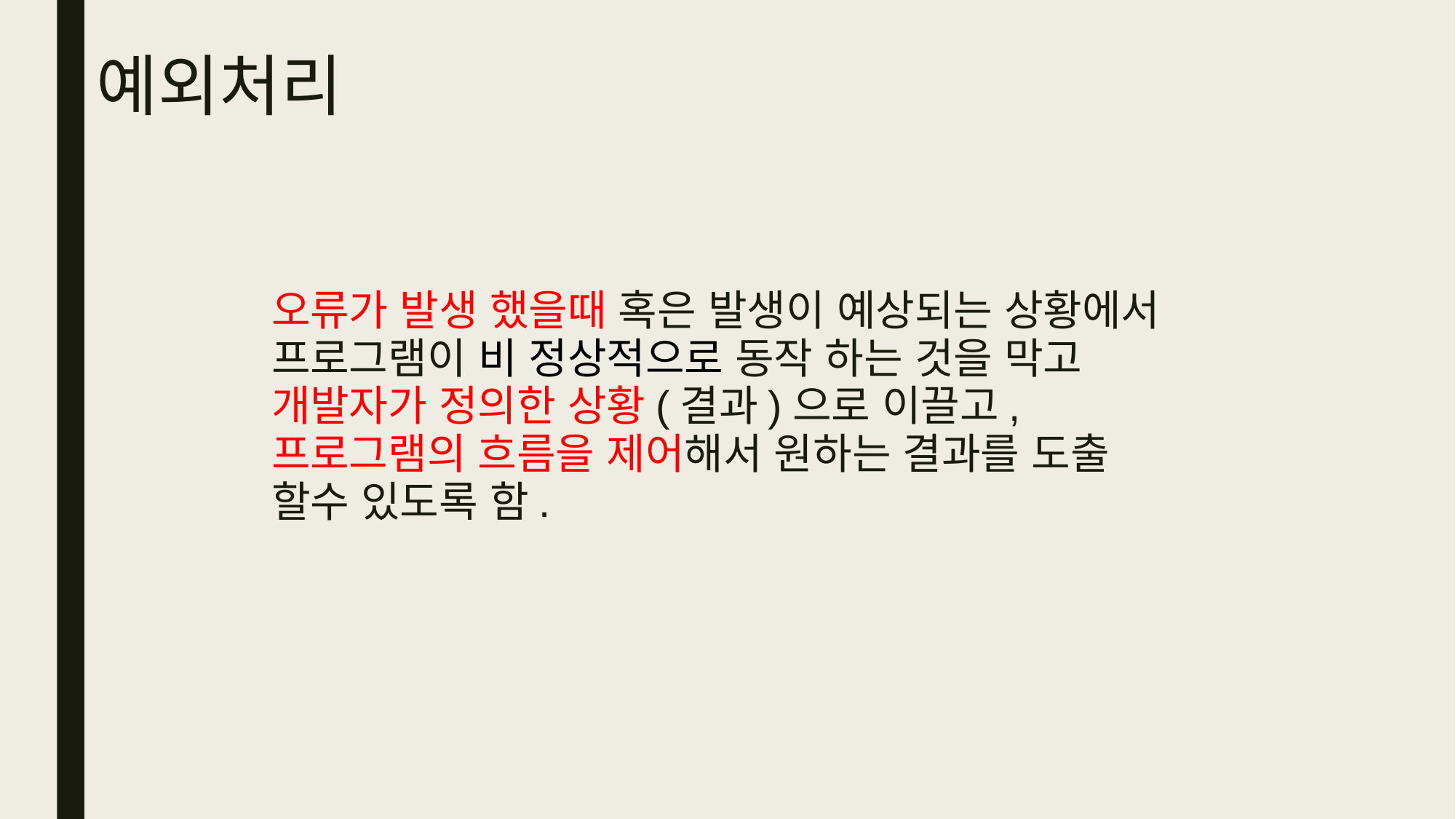

# 예외처리
오류가 발생 했을때 혹은 발생이 예상되는 상황에서 프로그램이 비 정상적으로 동작 하는 것을 막고 개발자가 정의한 상황(결과)으로 이끌고,   프로그램의 흐름을 제어해서 원하는 결과를 도출 할수 있도록 함.